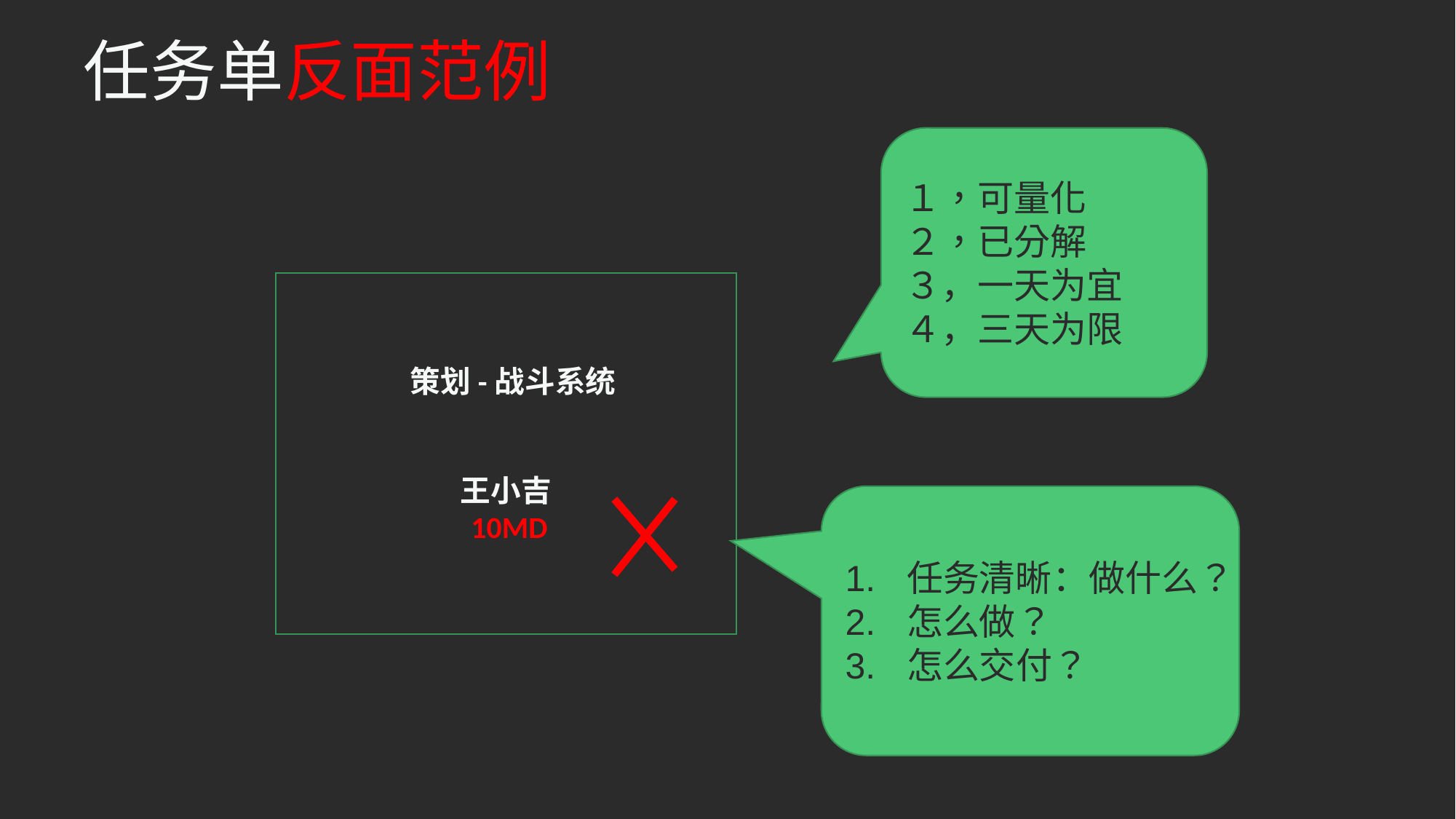

# 任务单反面范例
１，可量化
２，已分解
３，一天为宜
４，三天为限
  策划-战斗系统

王小吉
 10MD
任务清晰：做什么？
怎么做？
怎么交付？